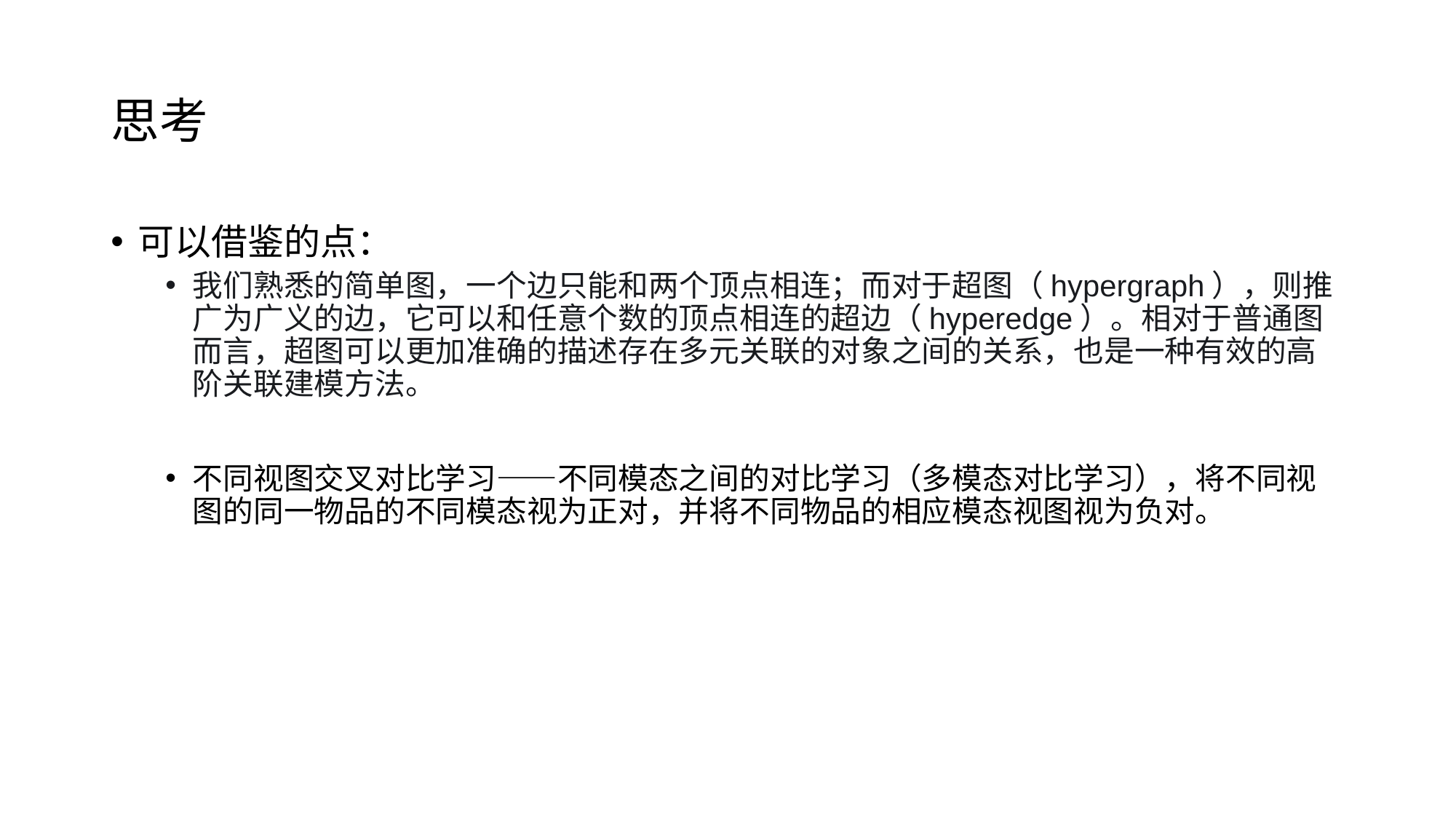

# 思考
可以借鉴的点：
我们熟悉的简单图，一个边只能和两个顶点相连；而对于超图（hypergraph），则推广为广义的边，它可以和任意个数的顶点相连的超边（hyperedge）。相对于普通图而言，超图可以更加准确的描述存在多元关联的对象之间的关系，也是一种有效的高阶关联建模方法。

不同视图交叉对比学习——不同模态之间的对比学习（多模态对比学习），将不同视图的同一物品的不同模态视为正对，并将不同物品的相应模态视图视为负对。